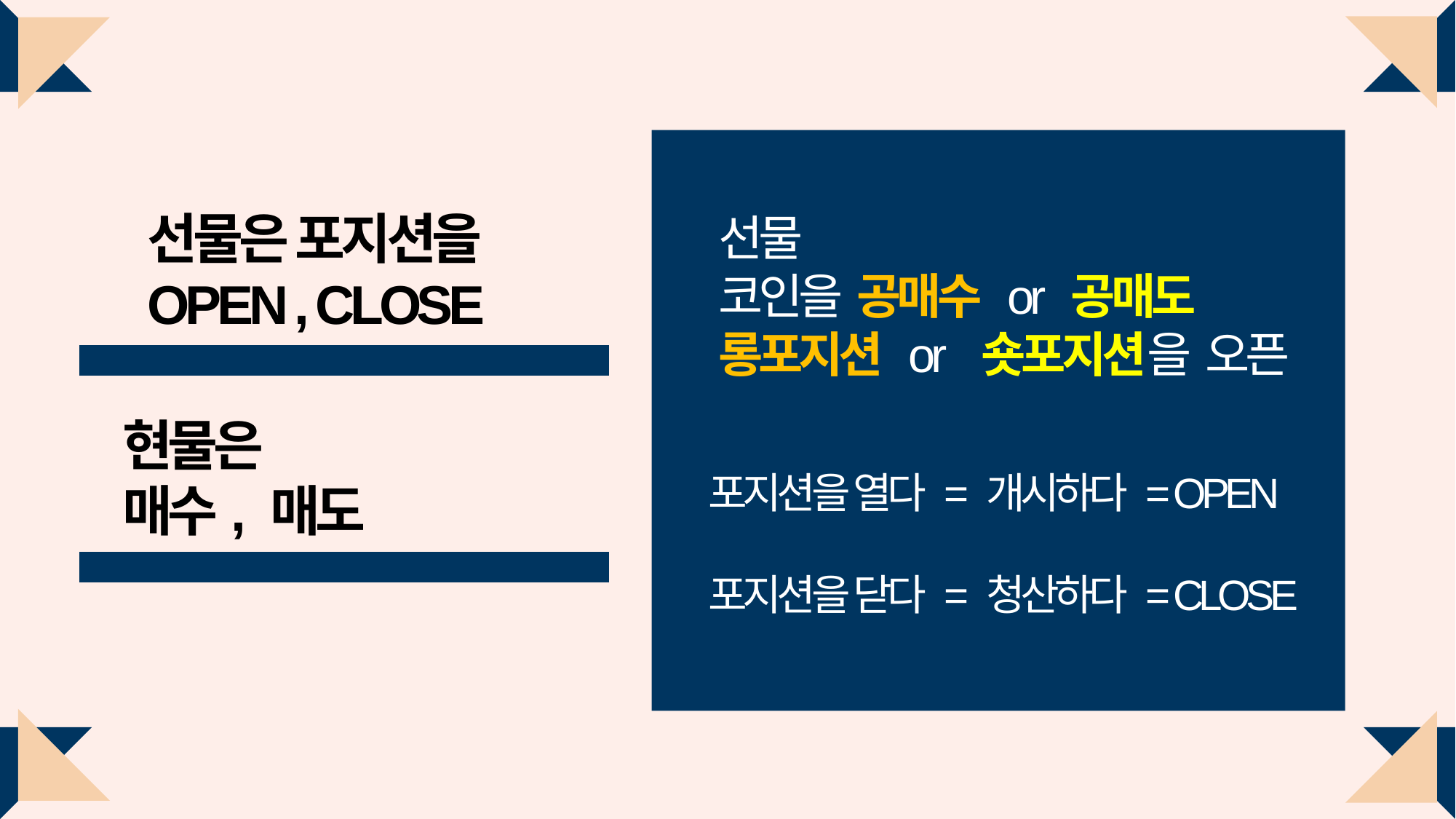

선물은 포지션을
OPEN , CLOSE
선물
코인을 공매수 or 공매도
롱포지션 or  숏포지션을 오픈
현물은
매수, 매도
포지션을 열다 = 개시하다 = OPEN

포지션을 닫다 = 청산하다 = CLOSE